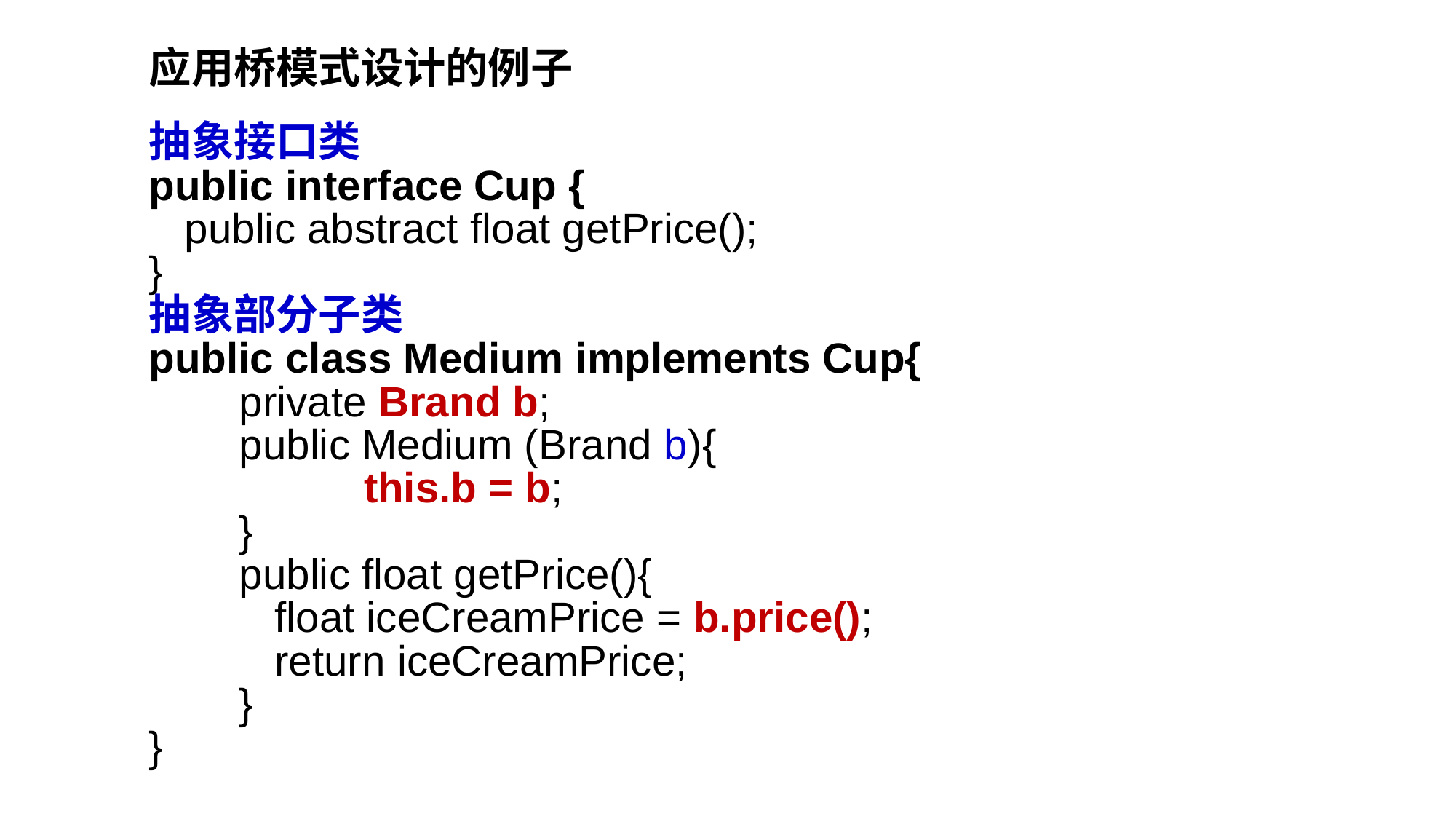

# 应用桥模式设计的例子
抽象接口类
public interface Cup {
   public abstract float getPrice();
}
抽象部分子类
public class Medium implements Cup{
   private Brand b;
   public Medium (Brand b){
   	  this.b = b;
   }
   public float getPrice(){
      float iceCreamPrice = b.price();
      return iceCreamPrice;
   }
}